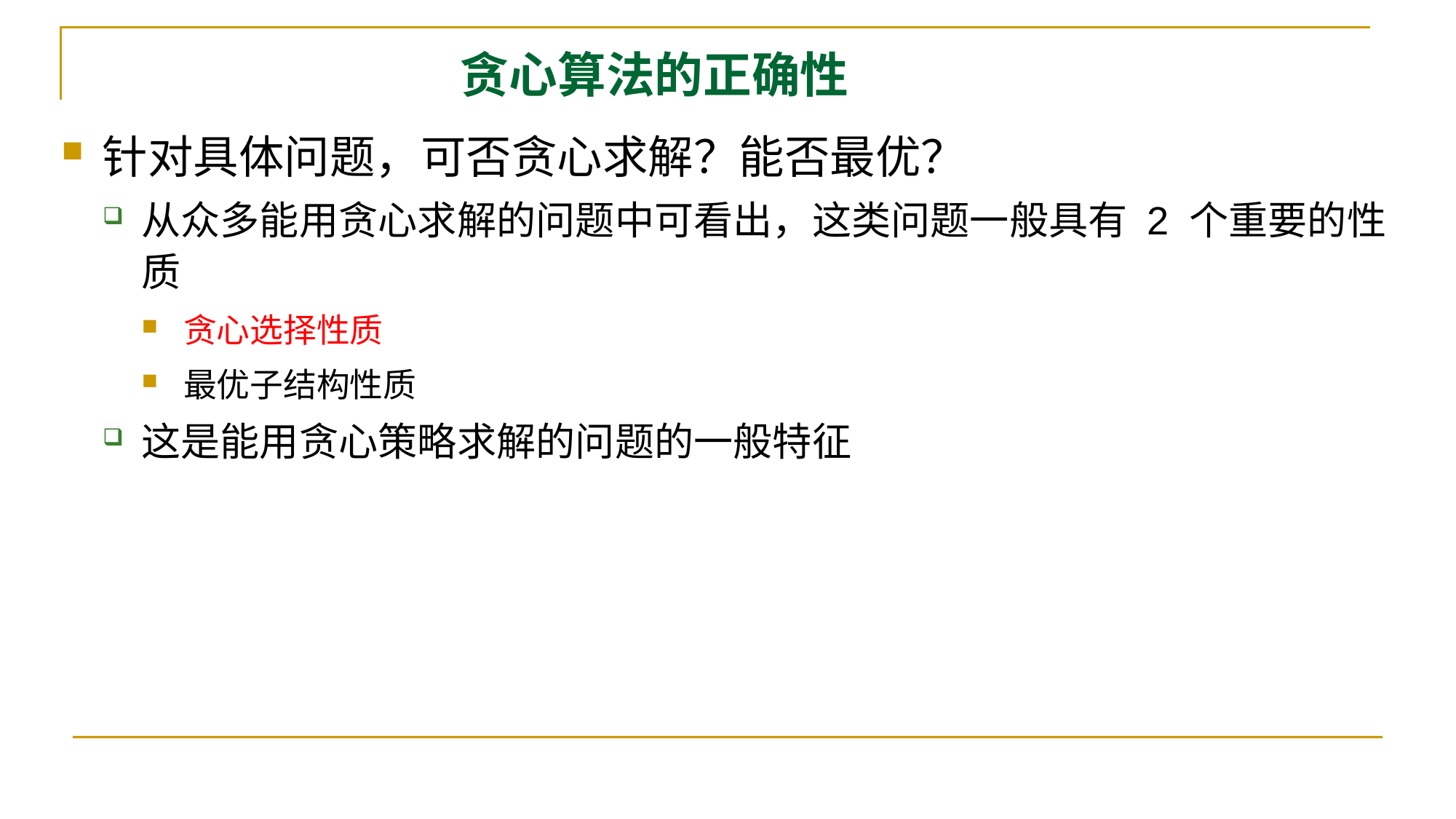

贪心算法的正确性
针对具体问题，可否贪心求解？能否最优？
从众多能用贪心求解的问题中可看出，这类问题一般具有 2 个重要的性质
贪心选择性质
最优子结构性质
这是能用贪心策略求解的问题的一般特征